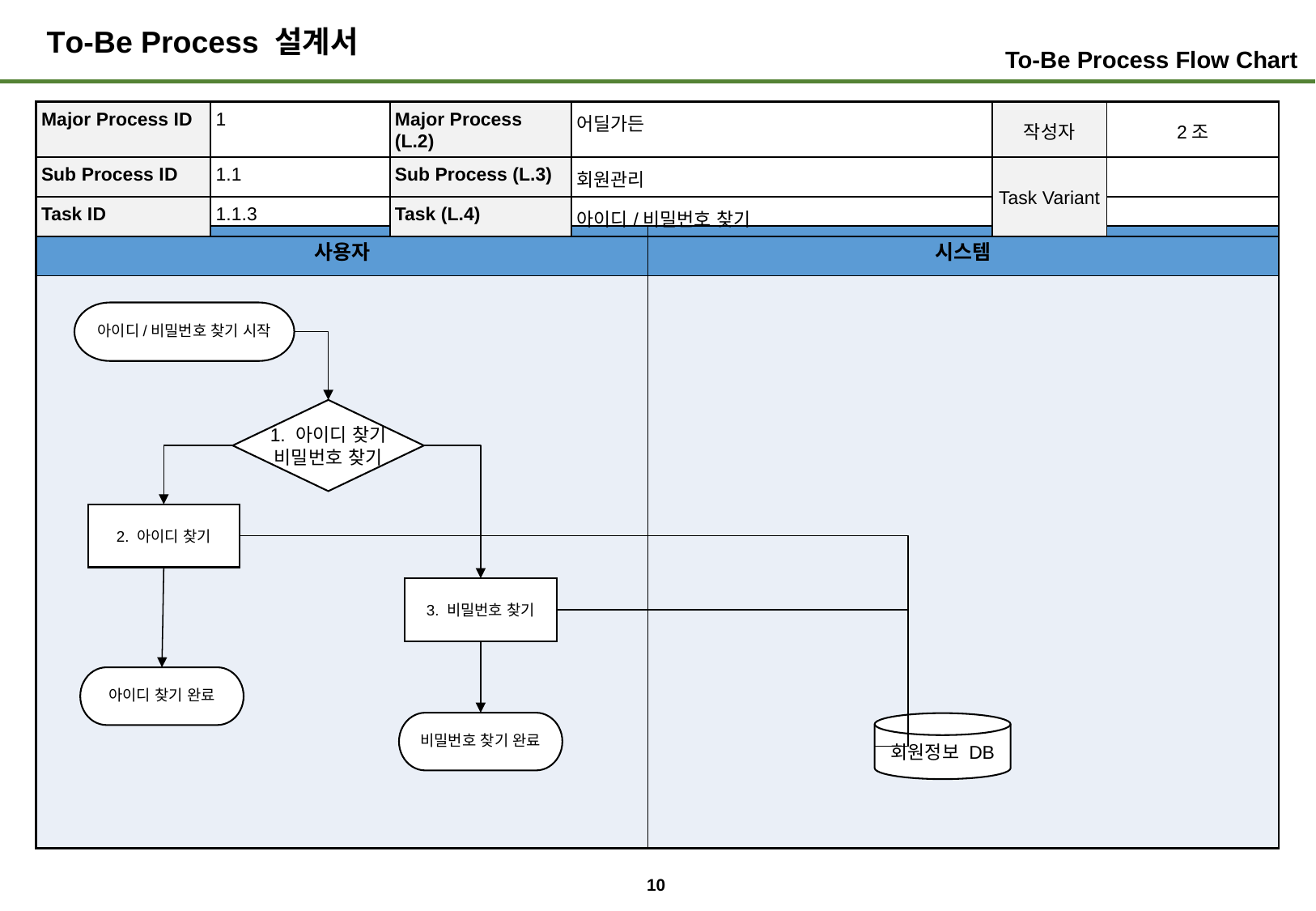

# To-Be Process 설계서
To-Be Process Flow Chart
| Major Process ID | 1 | Major Process (L.2) | 어딜가든 | 작성자 | 2조 |
| --- | --- | --- | --- | --- | --- |
| Sub Process ID | 1.1 | Sub Process (L.3) | 회원관리 | Task Variant |  |
| Task ID | 1.1.3 | Task (L.4) | 아이디/비밀번호 찾기 |  |  |
| 사용자 | 시스템 |
| --- | --- |
|  |  |
아이디/비밀번호 찾기 시작
1. 아이디 찾기
비밀번호 찾기
2. 아이디 찾기
3. 비밀번호 찾기
아이디 찾기 완료
비밀번호 찾기 완료
회원정보 DB